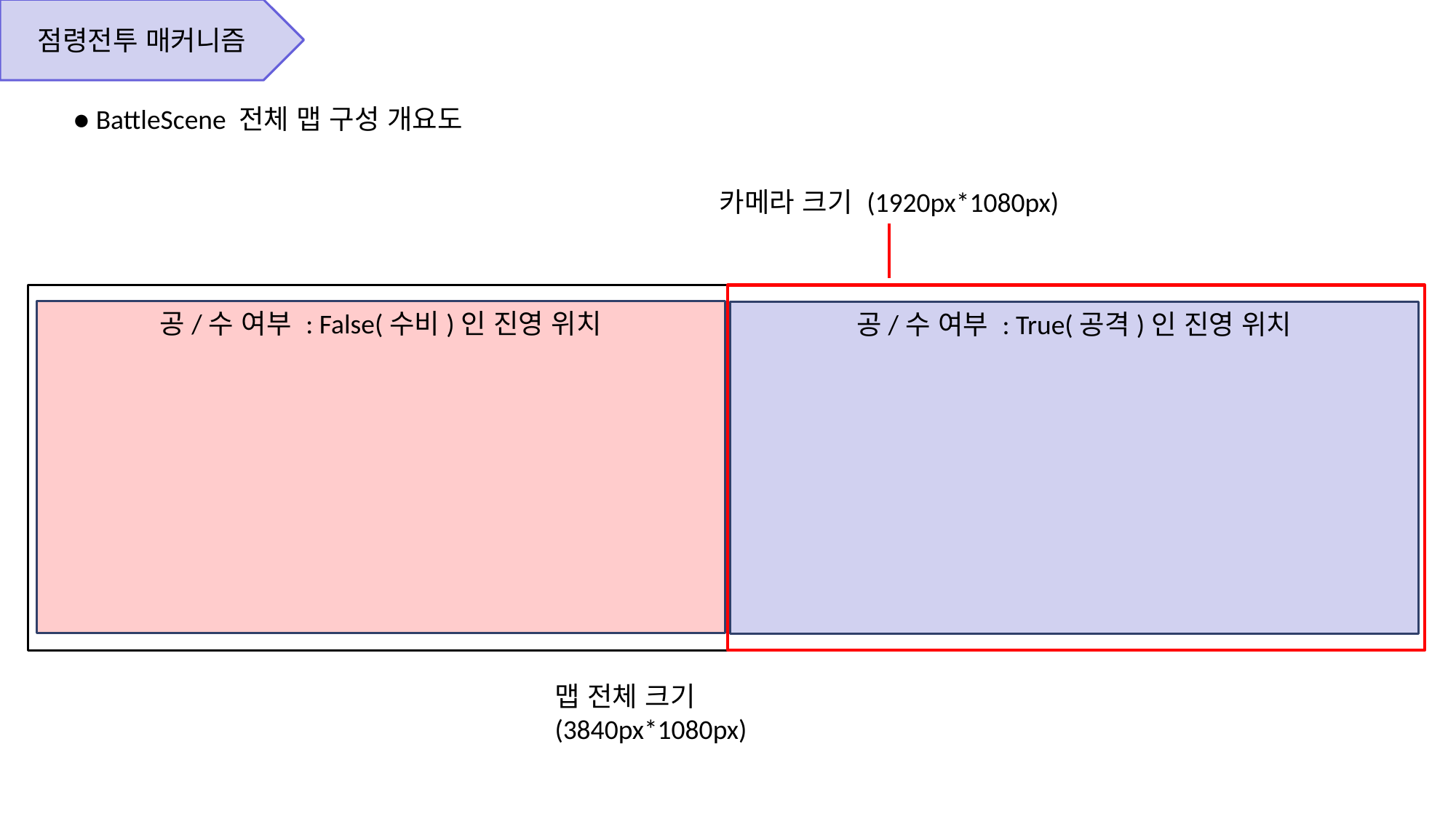

점령전투 매커니즘
● BattleScene 전체 맵 구성 개요도
카메라 크기 (1920px*1080px)

공/수 여부 : False(수비)인 진영 위치
공/수 여부 : True(공격)인 진영 위치
맵 전체 크기 (3840px*1080px)